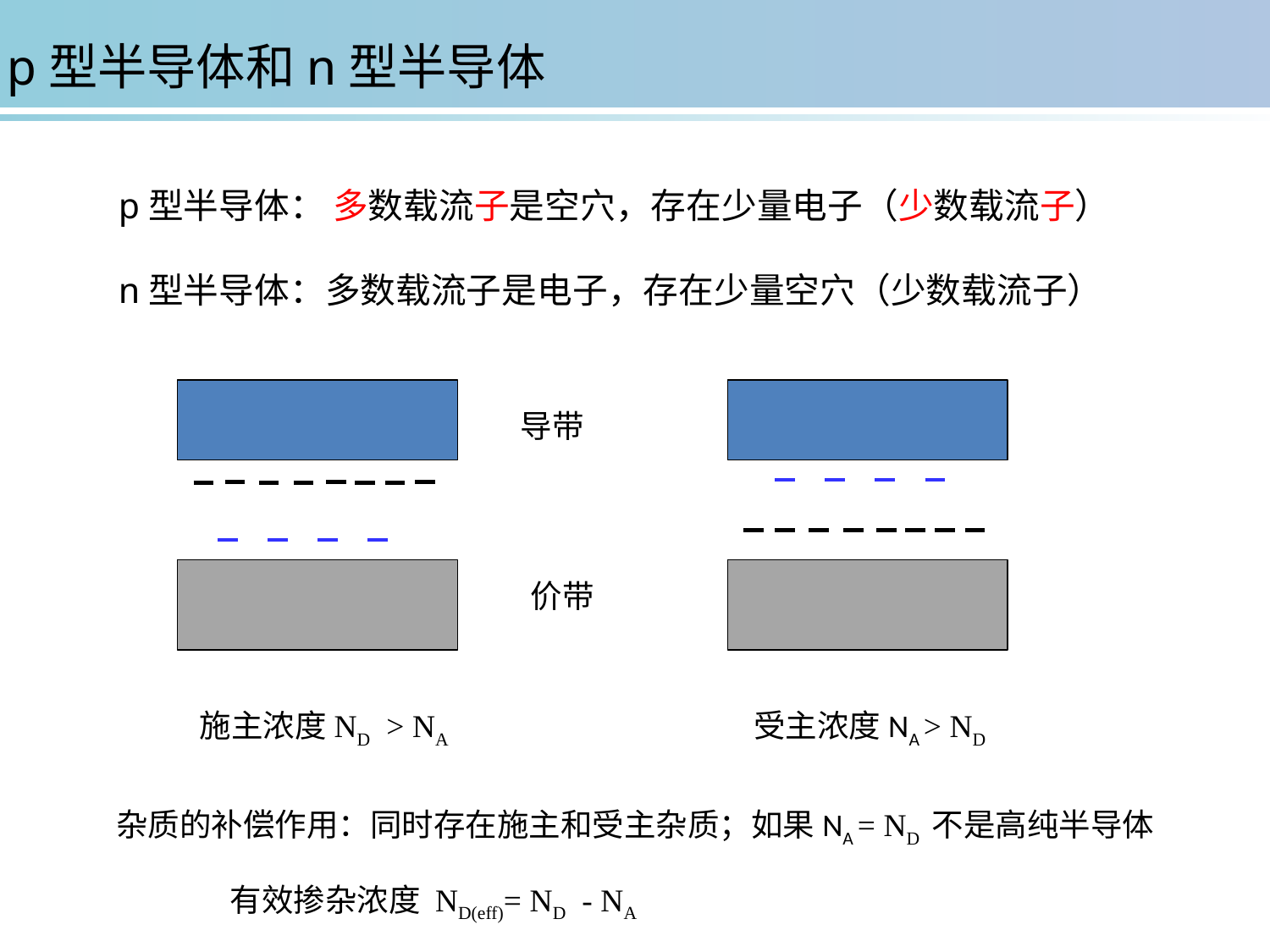

p型半导体和n型半导体
p型半导体： 多数载流子是空穴，存在少量电子（少数载流子）

n型半导体：多数载流子是电子，存在少量空穴（少数载流子）

导带
价带
施主浓度ND  > NA
受主浓度NA > ND
杂质的补偿作用：同时存在施主和受主杂质；如果NA = ND 不是高纯半导体

有效掺杂浓度 ND(eff)= ND  - NA